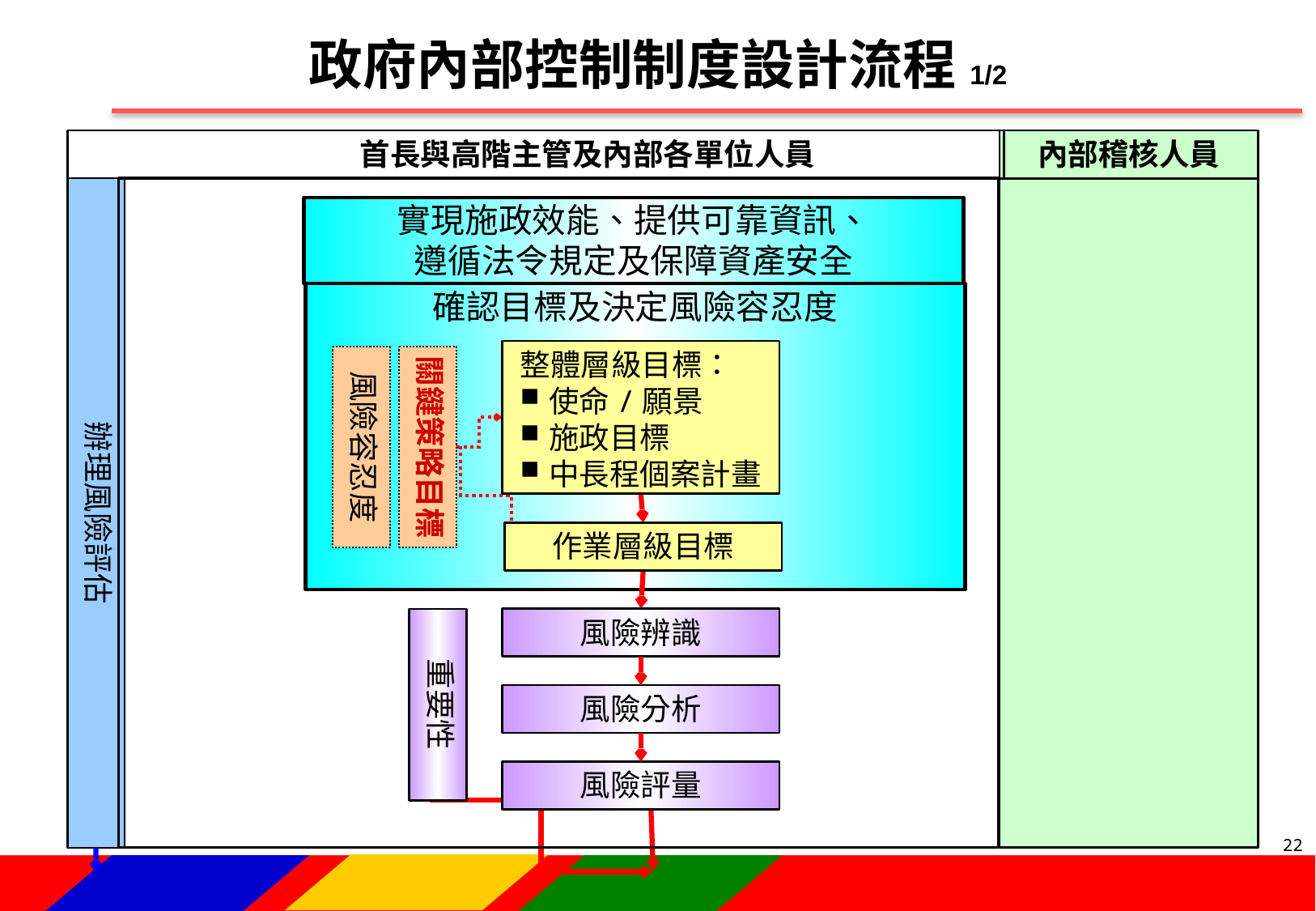

政府內部控制制度設計流程1/2

              首長與高階主管及內部各單位人員
內部稽核人員
辦理風險評估

實現施政效能、提供可靠資訊、
遵循法令規定及保障資產安全
確認目標及決定風險容忍度
整體層級目標：
使命/願景
施政目標
中長程個案計畫
風險容忍度
關鍵策略目標
作業層級目標
風險辨識
重要性
風險分析
風險評量
22